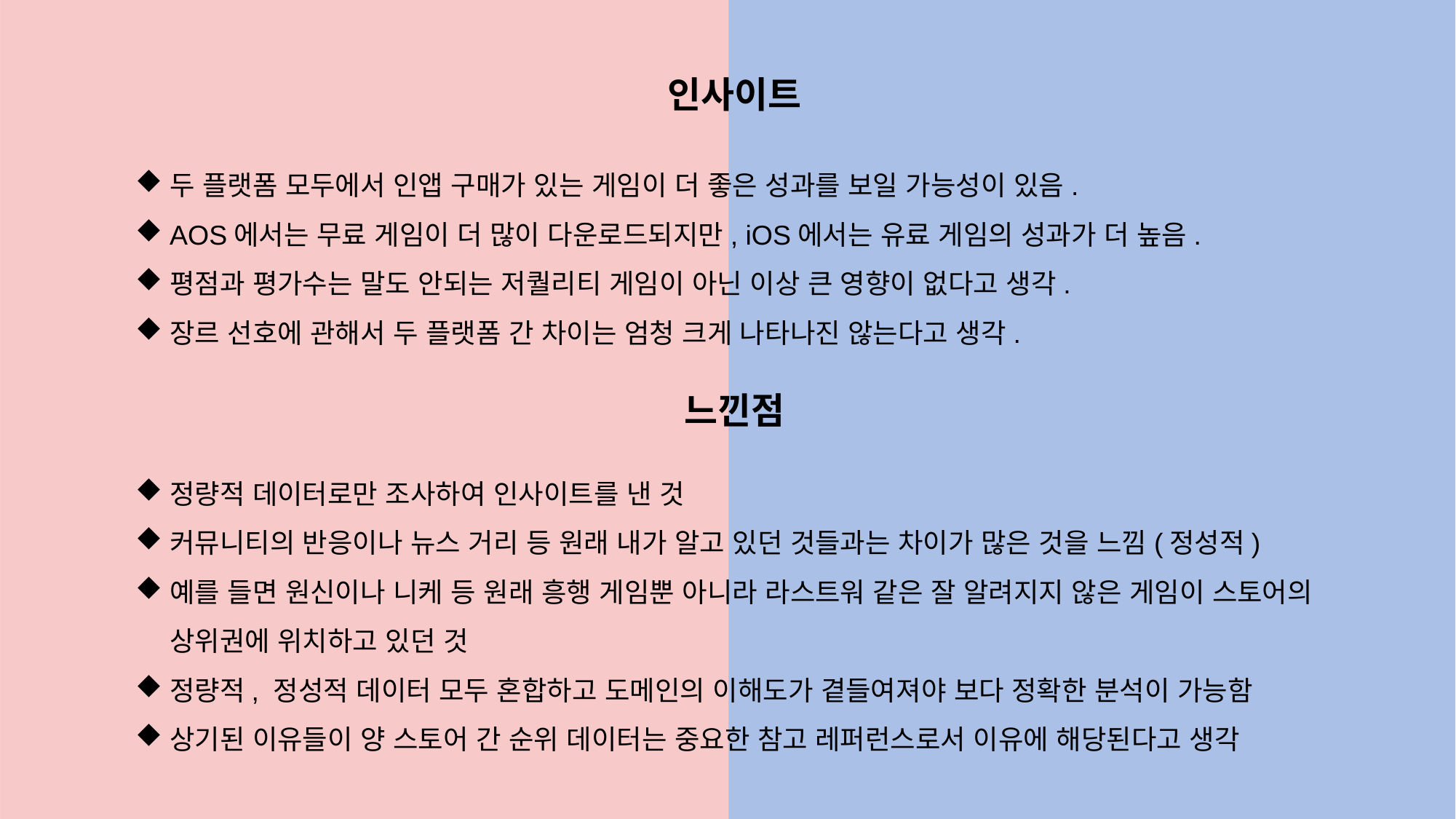

인사이트
두 플랫폼 모두에서 인앱 구매가 있는 게임이 더 좋은 성과를 보일 가능성이 있음.
AOS에서는 무료 게임이 더 많이 다운로드되지만, iOS에서는 유료 게임의 성과가 더 높음.
평점과 평가수는 말도 안되는 저퀄리티 게임이 아닌 이상 큰 영향이 없다고 생각.
장르 선호에 관해서 두 플랫폼 간 차이는 엄청 크게 나타나진 않는다고 생각.
느낀점
정량적 데이터로만 조사하여 인사이트를 낸 것
커뮤니티의 반응이나 뉴스 거리 등 원래 내가 알고 있던 것들과는 차이가 많은 것을 느낌(정성적)
예를 들면 원신이나 니케 등 원래 흥행 게임뿐 아니라 라스트워 같은 잘 알려지지 않은 게임이 스토어의 상위권에 위치하고 있던 것
정량적, 정성적 데이터 모두 혼합하고 도메인의 이해도가 곁들여져야 보다 정확한 분석이 가능함
상기된 이유들이 양 스토어 간 순위 데이터는 중요한 참고 레퍼런스로서 이유에 해당된다고 생각